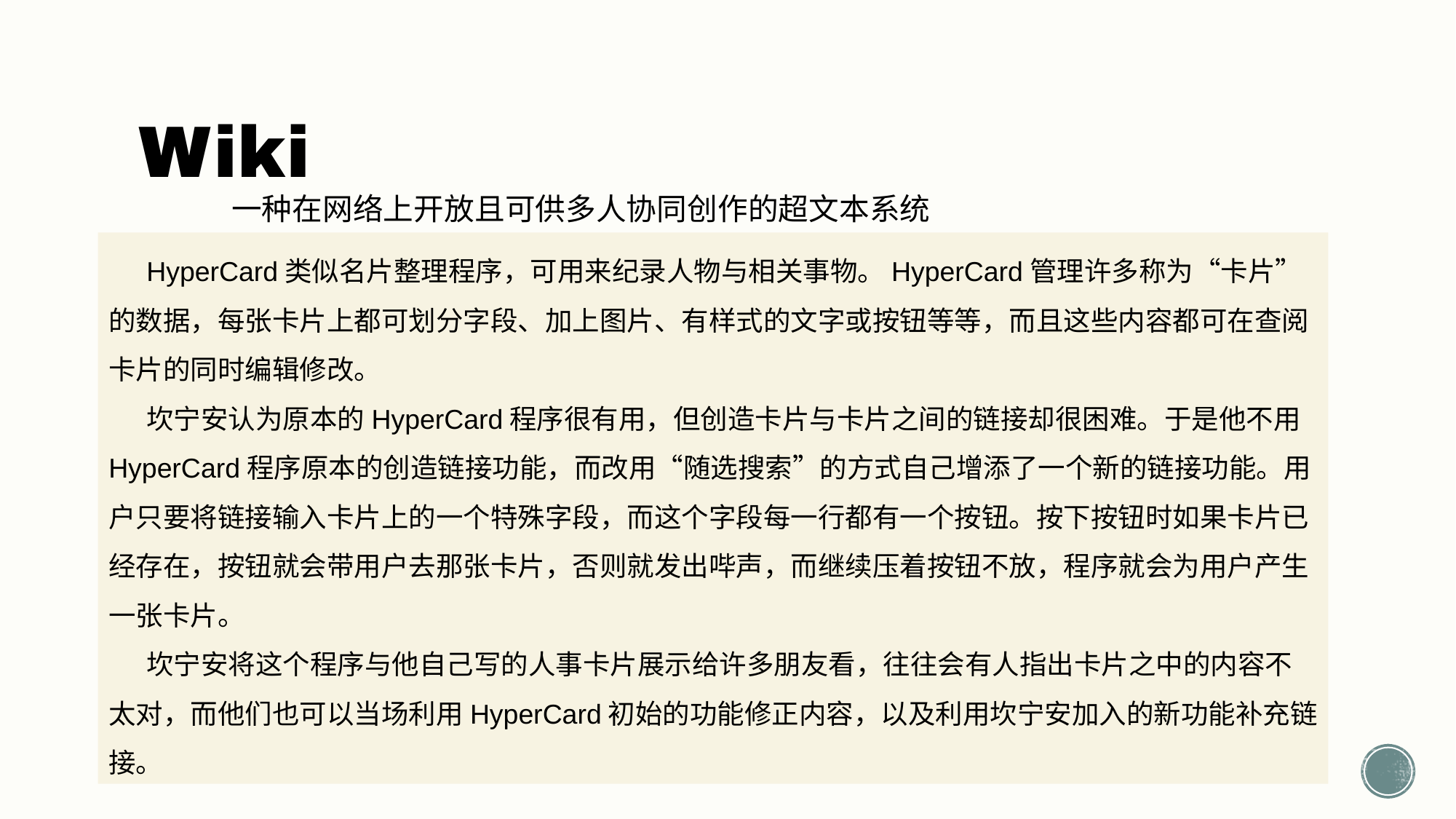

# Wiki
一种在网络上开放且可供多人协同创作的超文本系统
HyperCard类似名片整理程序，可用来纪录人物与相关事物。HyperCard管理许多称为“卡片”的数据，每张卡片上都可划分字段、加上图片、有样式的文字或按钮等等，而且这些内容都可在查阅卡片的同时编辑修改。
坎宁安认为原本的HyperCard程序很有用，但创造卡片与卡片之间的链接却很困难。于是他不用HyperCard程序原本的创造链接功能，而改用“随选搜索”的方式自己增添了一个新的链接功能。用户只要将链接输入卡片上的一个特殊字段，而这个字段每一行都有一个按钮。按下按钮时如果卡片已经存在，按钮就会带用户去那张卡片，否则就发出哔声，而继续压着按钮不放，程序就会为用户产生一张卡片。
坎宁安将这个程序与他自己写的人事卡片展示给许多朋友看，往往会有人指出卡片之中的内容不太对，而他们也可以当场利用HyperCard初始的功能修正内容，以及利用坎宁安加入的新功能补充链接。